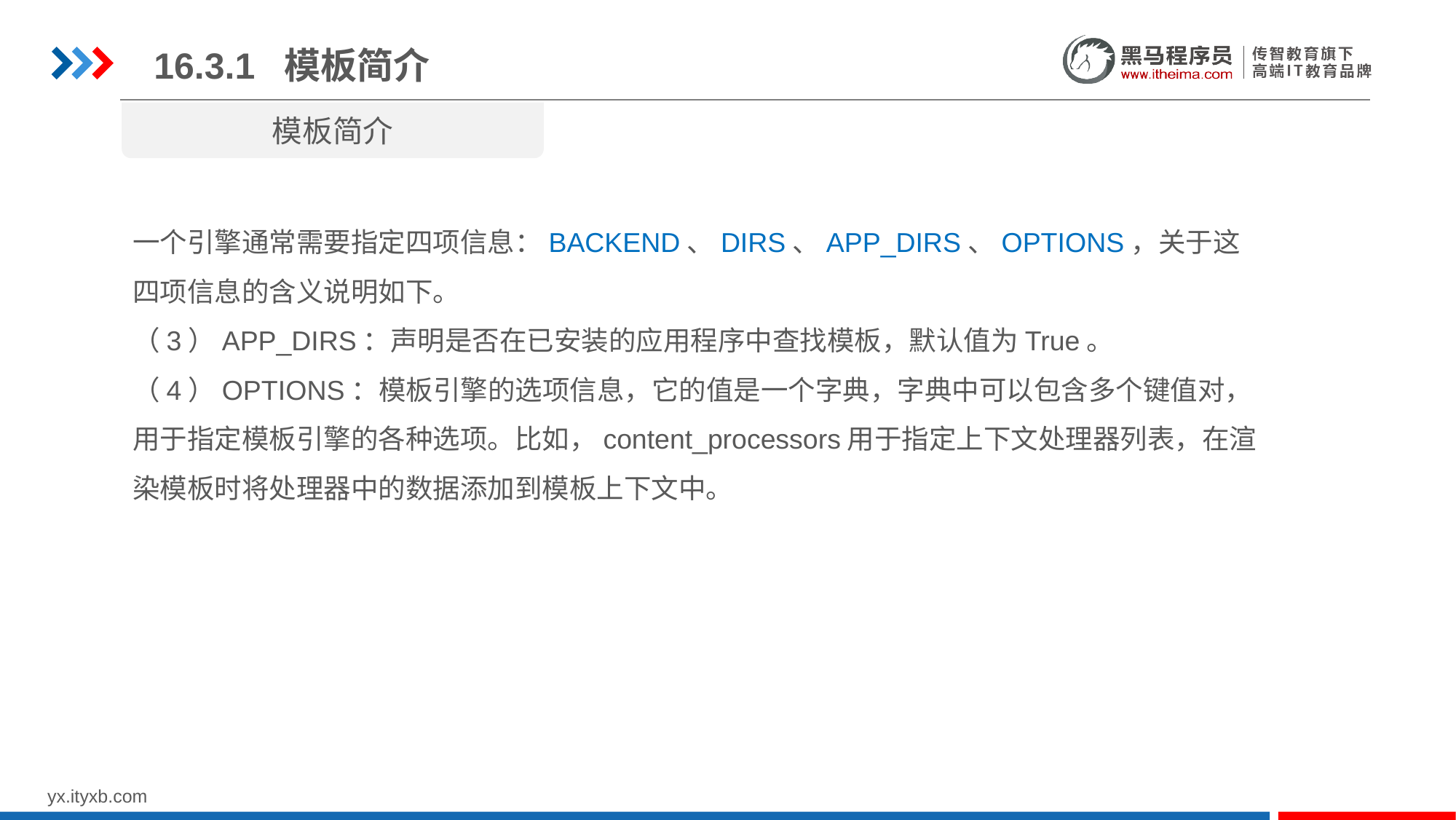

16.3.1  模板简介

模板简介
一个引擎通常需要指定四项信息：BACKEND、DIRS、APP_DIRS、OPTIONS，关于这四项信息的含义说明如下。
（3）APP_DIRS：声明是否在已安装的应用程序中查找模板，默认值为True。
（4）OPTIONS：模板引擎的选项信息，它的值是一个字典，字典中可以包含多个键值对，用于指定模板引擎的各种选项。比如，content_processors用于指定上下文处理器列表，在渲染模板时将处理器中的数据添加到模板上下文中。